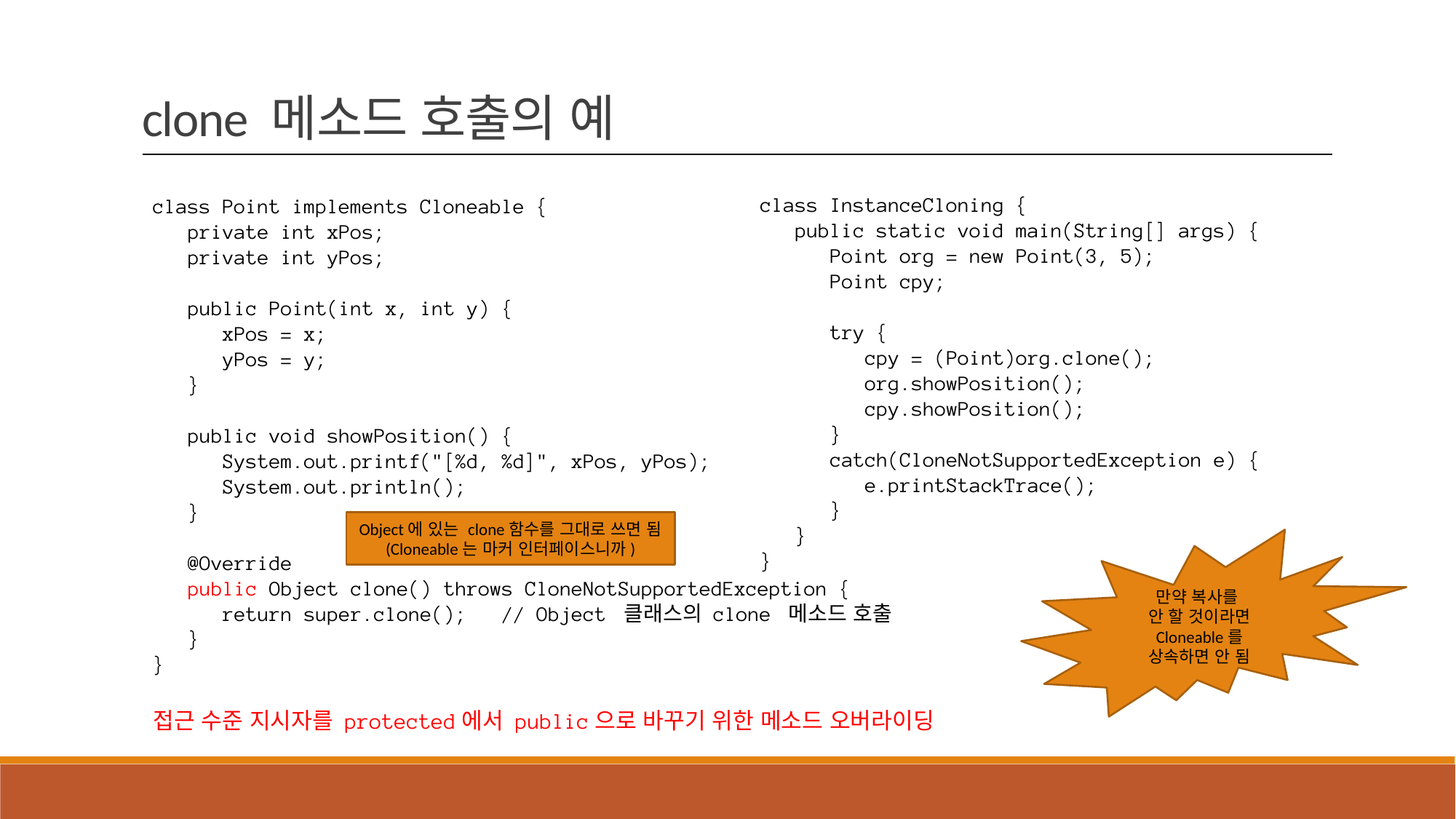

clone 메소드 호출의 예
class InstanceCloning {
   public static void main(String[] args) {
      Point org = new Point(3, 5);
      Point cpy;

      try {
         cpy = (Point)org.clone();
         org.showPosition();
         cpy.showPosition();
      }
      catch(CloneNotSupportedException e) {
         e.printStackTrace();
      }
   }
}
class Point implements Cloneable {
   private int xPos;
   private int yPos;

   public Point(int x, int y) {
      xPos = x;
      yPos = y;
   }

   public void showPosition() {
      System.out.printf("[%d, %d]", xPos, yPos);
      System.out.println();
   }

   @Override
   public Object clone() throws CloneNotSupportedException {
      return super.clone();   // Object 클래스의 clone 메소드 호출
   }
}
Object에 있는 clone함수를 그대로 쓰면 됨
(Cloneable는 마커 인터페이스니까)
만약 복사를
안 할 것이라면 Cloneable를 상속하면 안 됨
접근 수준 지시자를 protected에서 public으로 바꾸기 위한 메소드 오버라이딩